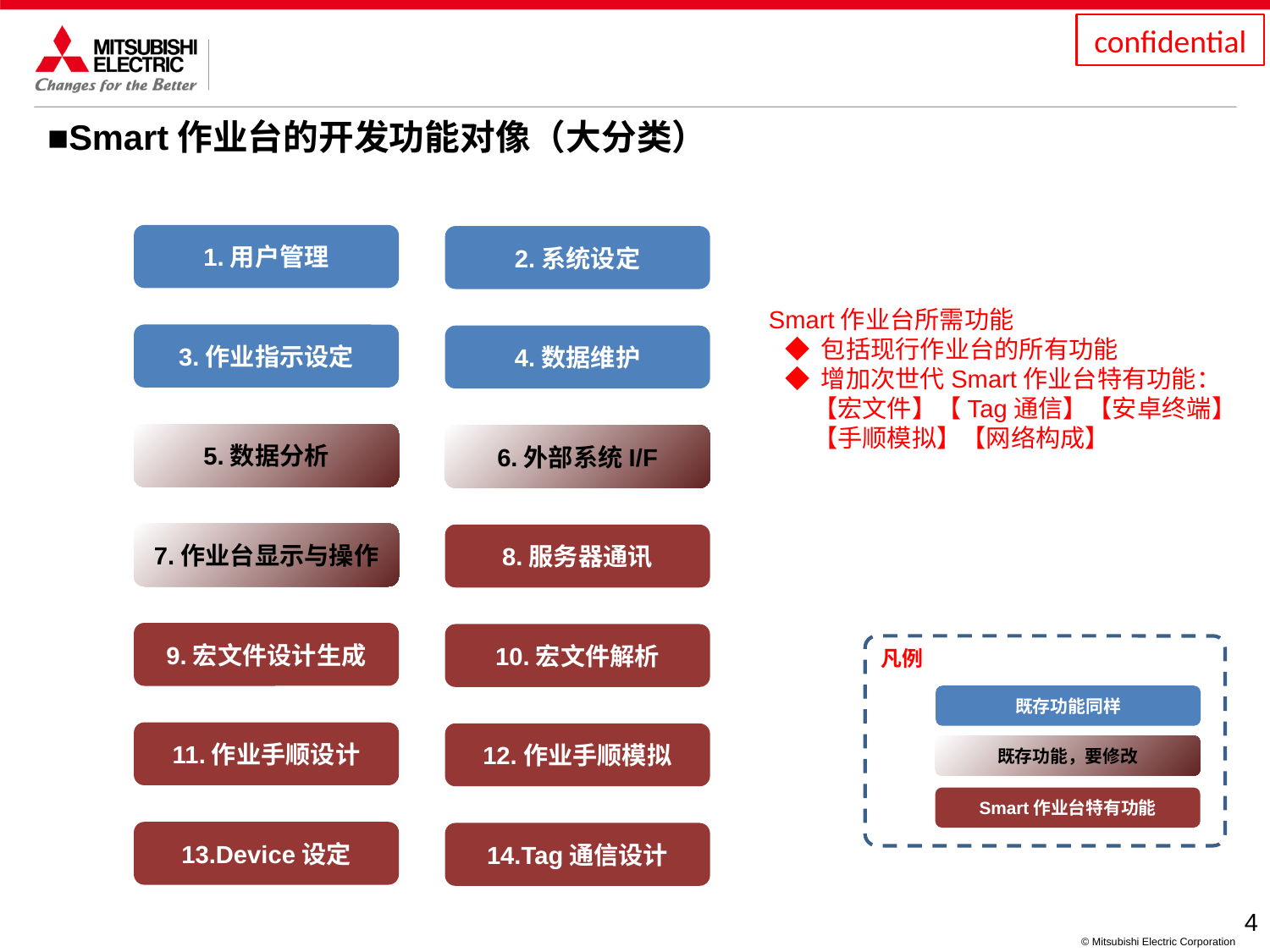

■Smart作业台的开发功能对像（大分类）
1.用户管理
2.系统设定
Smart作业台所需功能
   ◆ 包括现行作业台的所有功能
   ◆ 增加次世代Smart作业台特有功能：
       【宏文件】【Tag通信】【安卓终端】
       【手顺模拟】【网络构成】
3.作业指示设定
4.数据维护
5.数据分析
6.外部系统I/F
7.作业台显示与操作
8.服务器通讯
9.宏文件设计生成
10.宏文件解析
凡例
既存功能同样
11.作业手顺设计
12.作业手顺模拟
既存功能，要修改
Smart作业台特有功能
13.Device设定
14.Tag通信设计